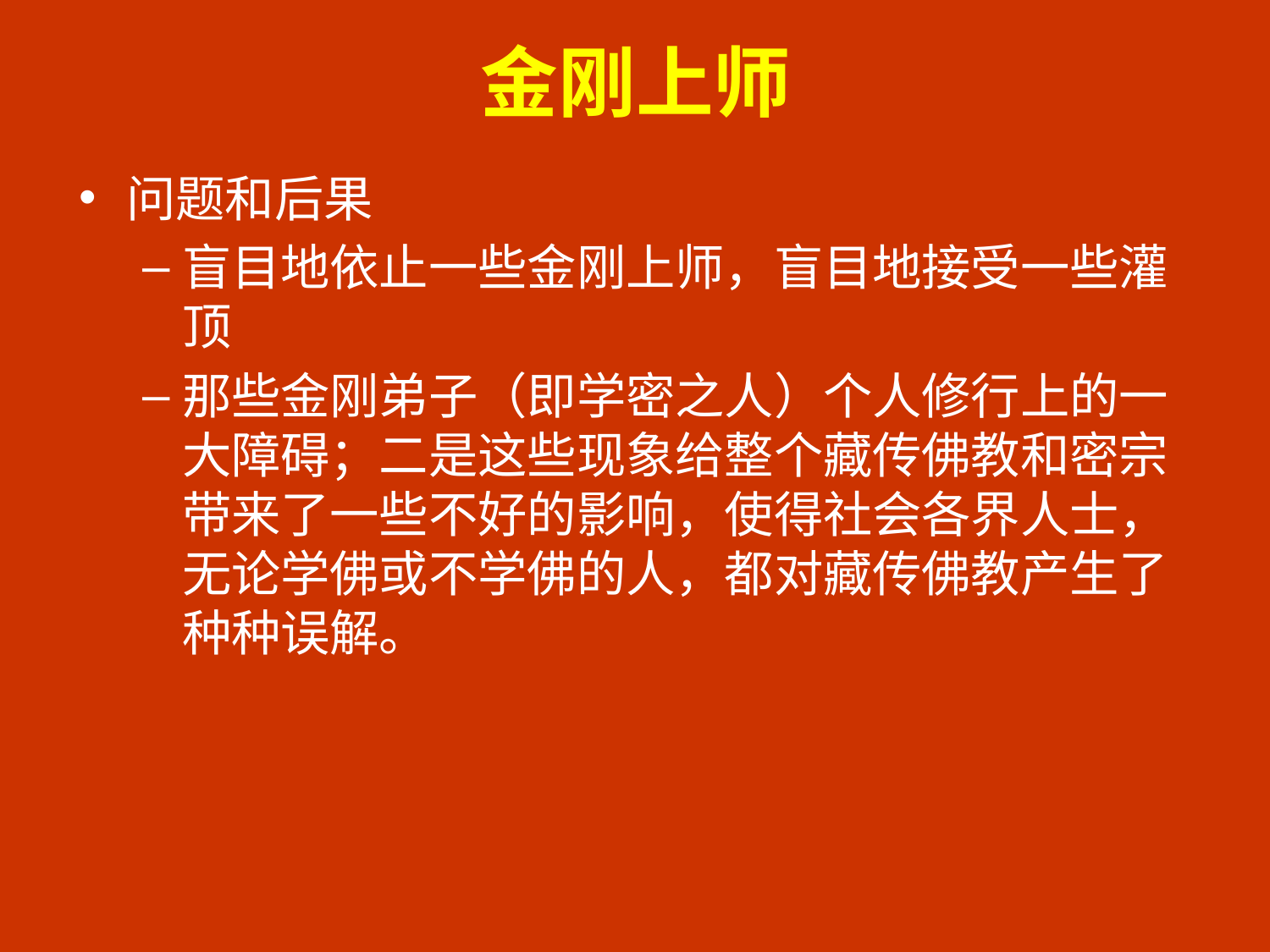

# 金刚上师
问题和后果
盲目地依止一些金刚上师，盲目地接受一些灌顶
那些金刚弟子（即学密之人）个人修行上的一大障碍；二是这些现象给整个藏传佛教和密宗带来了一些不好的影响，使得社会各界人士，无论学佛或不学佛的人，都对藏传佛教产生了种种误解。